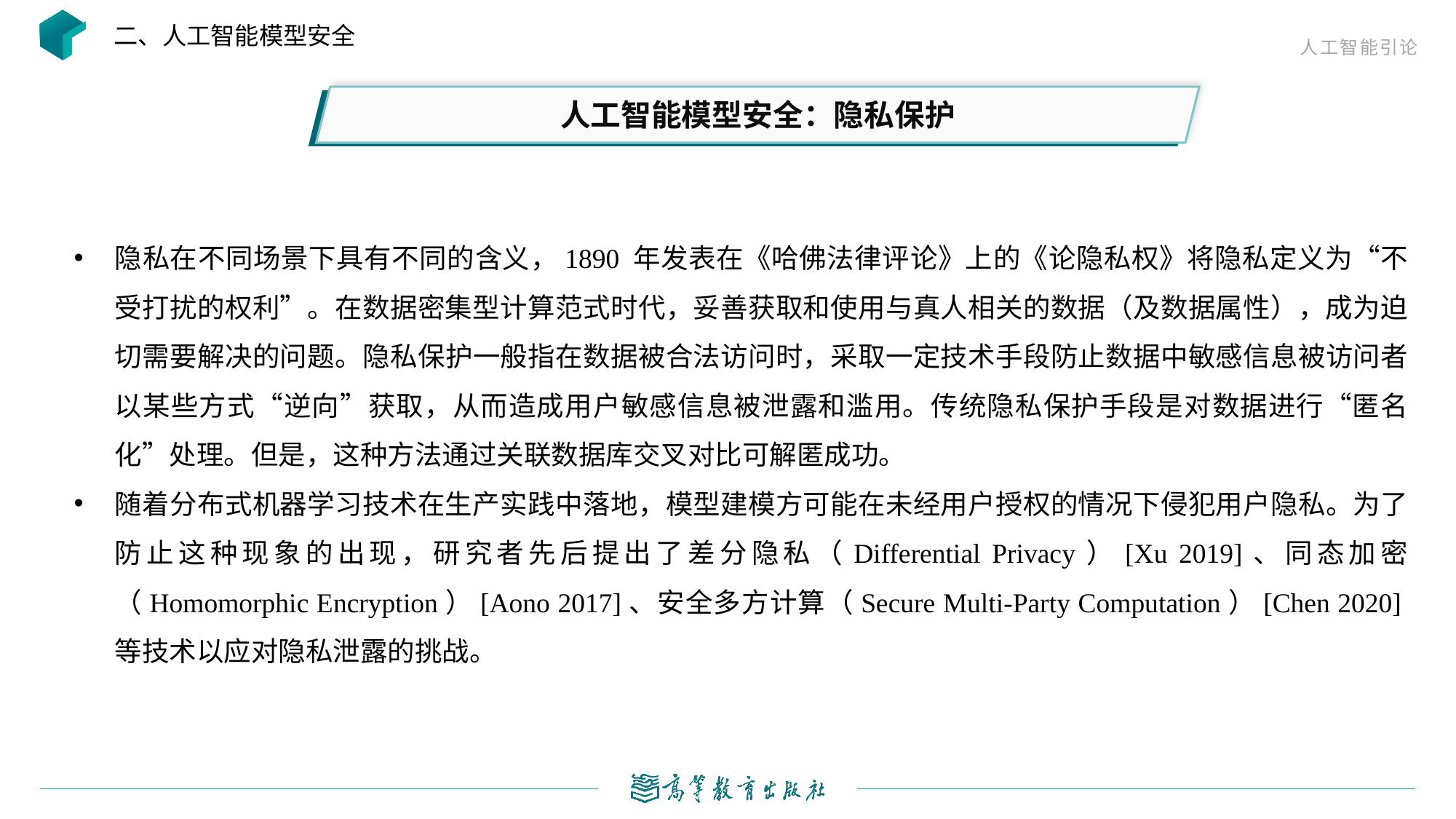

二、人工智能模型安全

人工智能模型安全：隐私保护
隐私在不同场景下具有不同的含义，1890 年发表在《哈佛法律评论》上的《论隐私权》将隐私定义为“不受打扰的权利”。在数据密集型计算范式时代，妥善获取和使用与真人相关的数据（及数据属性），成为迫切需要解决的问题。隐私保护一般指在数据被合法访问时，采取一定技术手段防止数据中敏感信息被访问者以某些方式“逆向”获取，从而造成用户敏感信息被泄露和滥用。传统隐私保护手段是对数据进行“匿名化”处理。但是，这种方法通过关联数据库交叉对比可解匿成功。
随着分布式机器学习技术在生产实践中落地，模型建模方可能在未经用户授权的情况下侵犯用户隐私。为了防止这种现象的出现，研究者先后提出了差分隐私（Differential Privacy）[Xu 2019]、同态加密（Homomorphic Encryption）[Aono 2017]、安全多方计算（Secure Multi-Party Computation）[Chen 2020]等技术以应对隐私泄露的挑战。